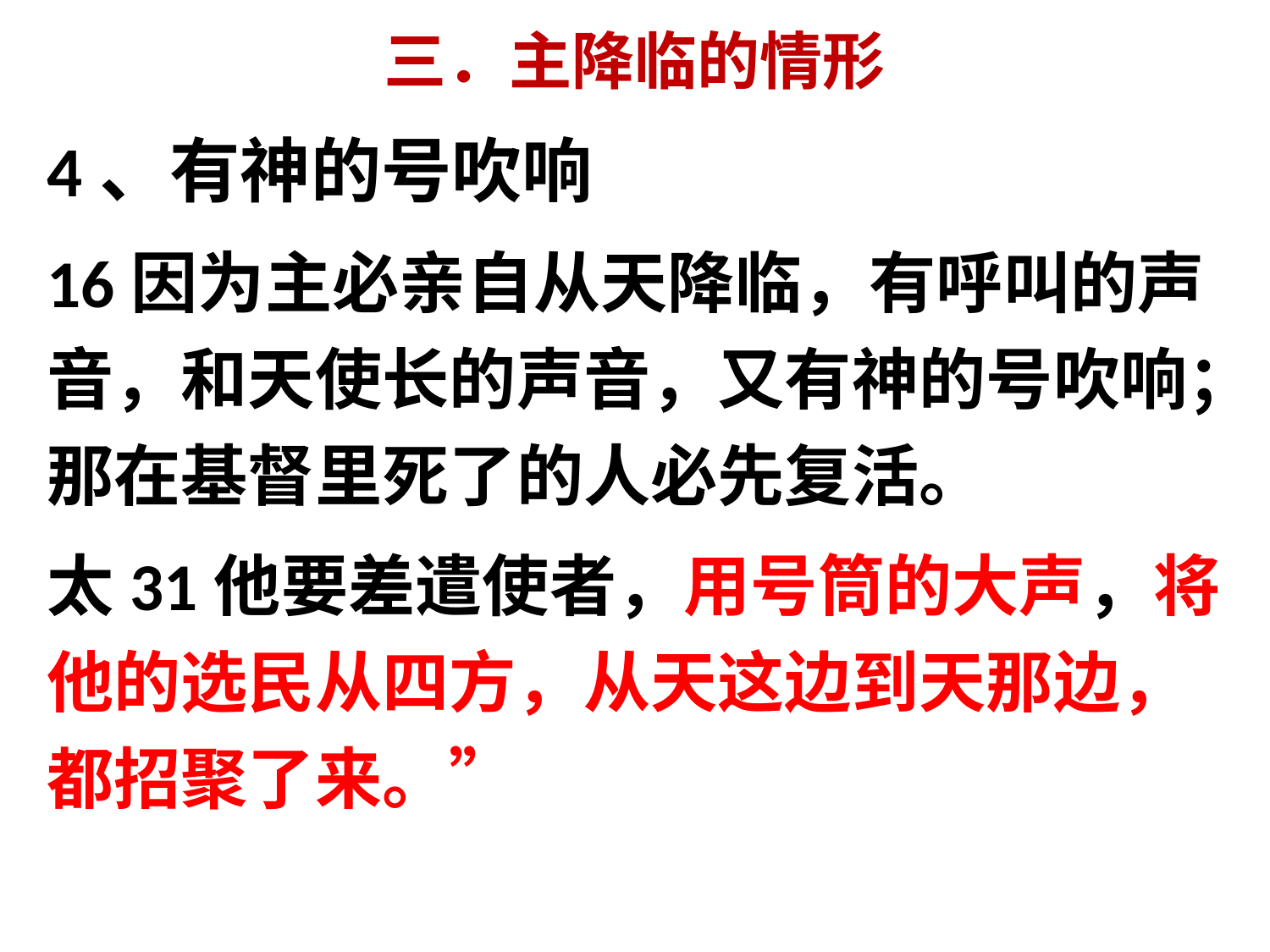

# 三．主降临的情形
4、有神的号吹响
16因为主必亲自从天降临，有呼叫的声音，和天使长的声音，又有神的号吹响；那在基督里死了的人必先复活。
太31他要差遣使者，用号筒的大声，将他的选民从四方，从天这边到天那边，都招聚了来。”